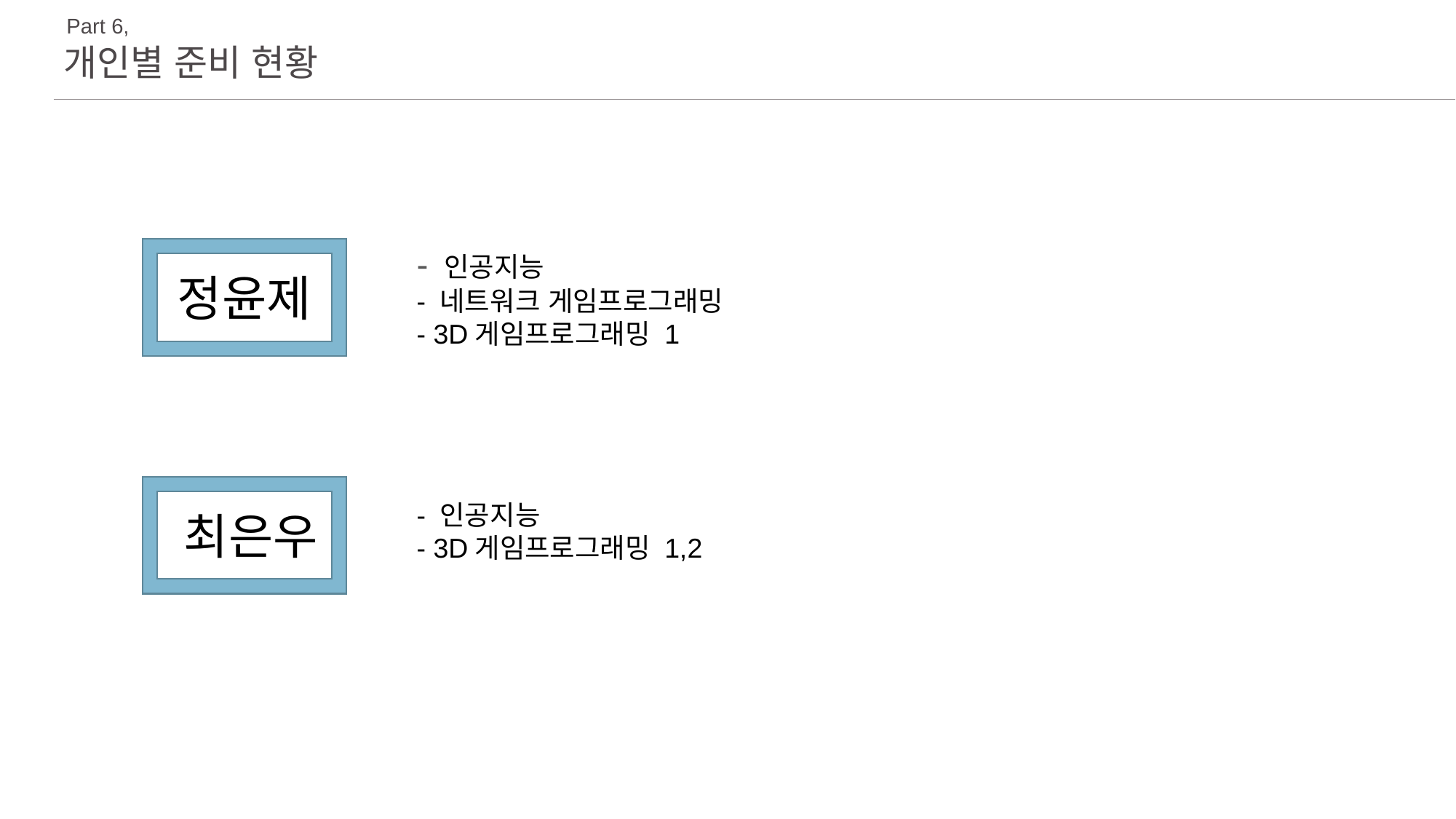

Part 6,
개인별 준비 현황
- 인공지능
- 네트워크 게임프로그래밍
- 3D게임프로그래밍 1

정윤제

최은우
- 인공지능
- 3D게임프로그래밍 1,2